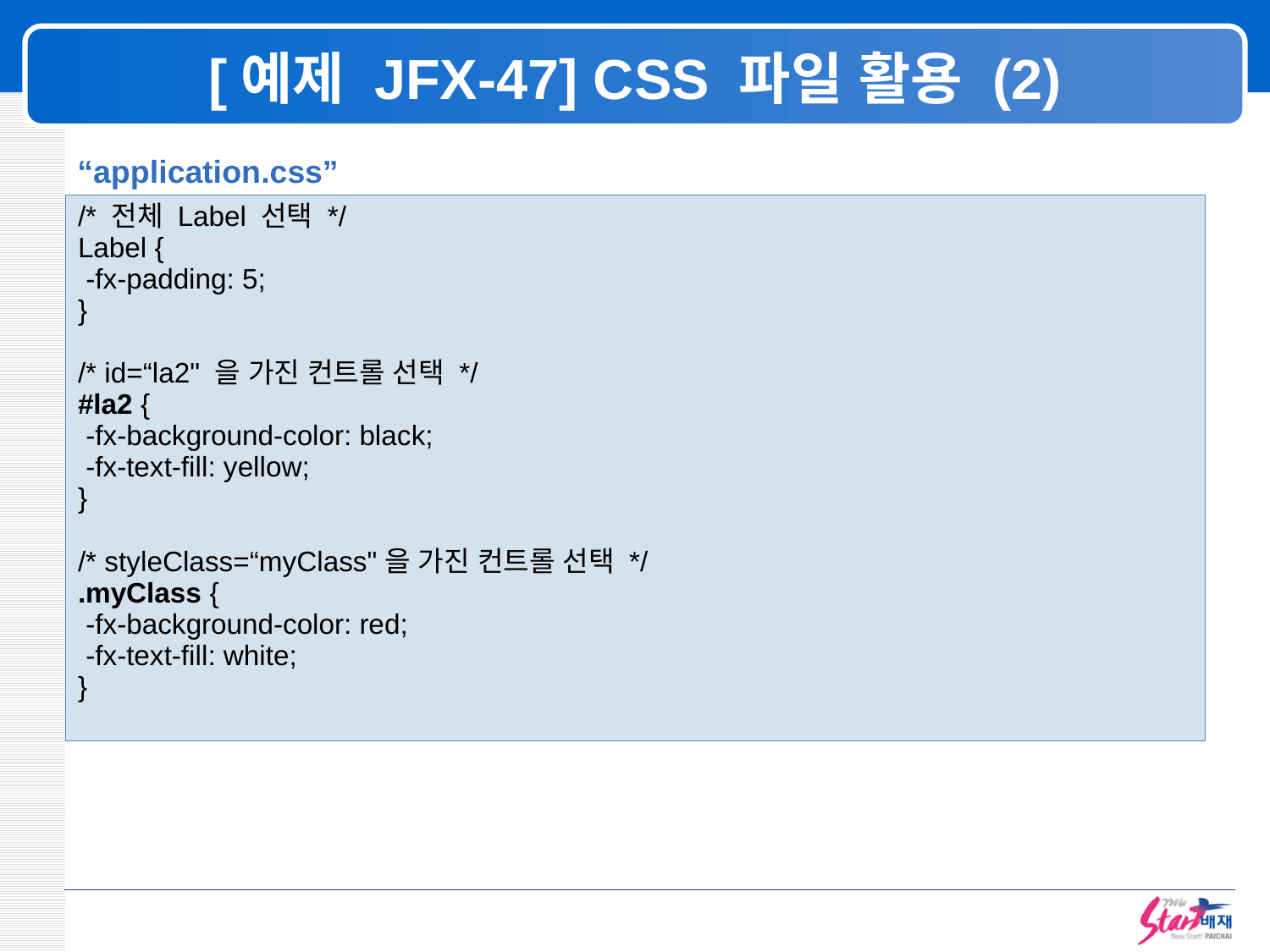

# [예제 JFX-47] CSS 파일 활용 (2)
“application.css”
/* 전체 Label 선택 */
Label {
 -fx-padding: 5;
}

/* id=“la2" 을 가진 컨트롤 선택 */
#la2 {
 -fx-background-color: black;
 -fx-text-fill: yellow;
}

/* styleClass=“myClass"을 가진 컨트롤 선택 */
.myClass {
 -fx-background-color: red;
 -fx-text-fill: white;
}